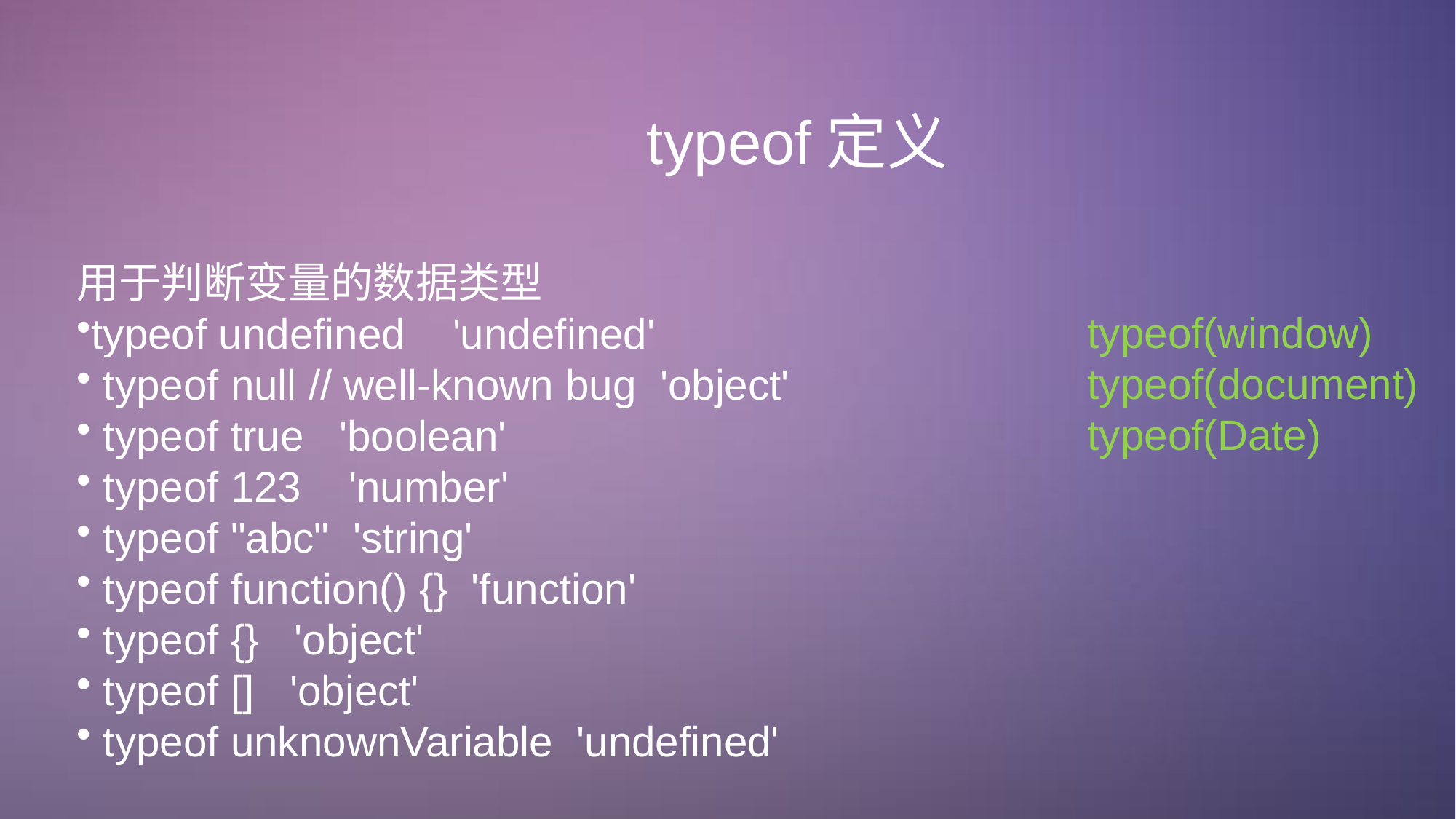

# typeof定义
用于判断变量的数据类型
typeof undefined    'undefined'
 typeof null // well-known bug  'object'
 typeof true   'boolean'
 typeof 123    'number'
 typeof "abc"  'string'
 typeof function() {}  'function'
 typeof {}   'object'
 typeof []   'object'
 typeof unknownVariable  'undefined'
typeof(window)
typeof(document)
typeof(Date)